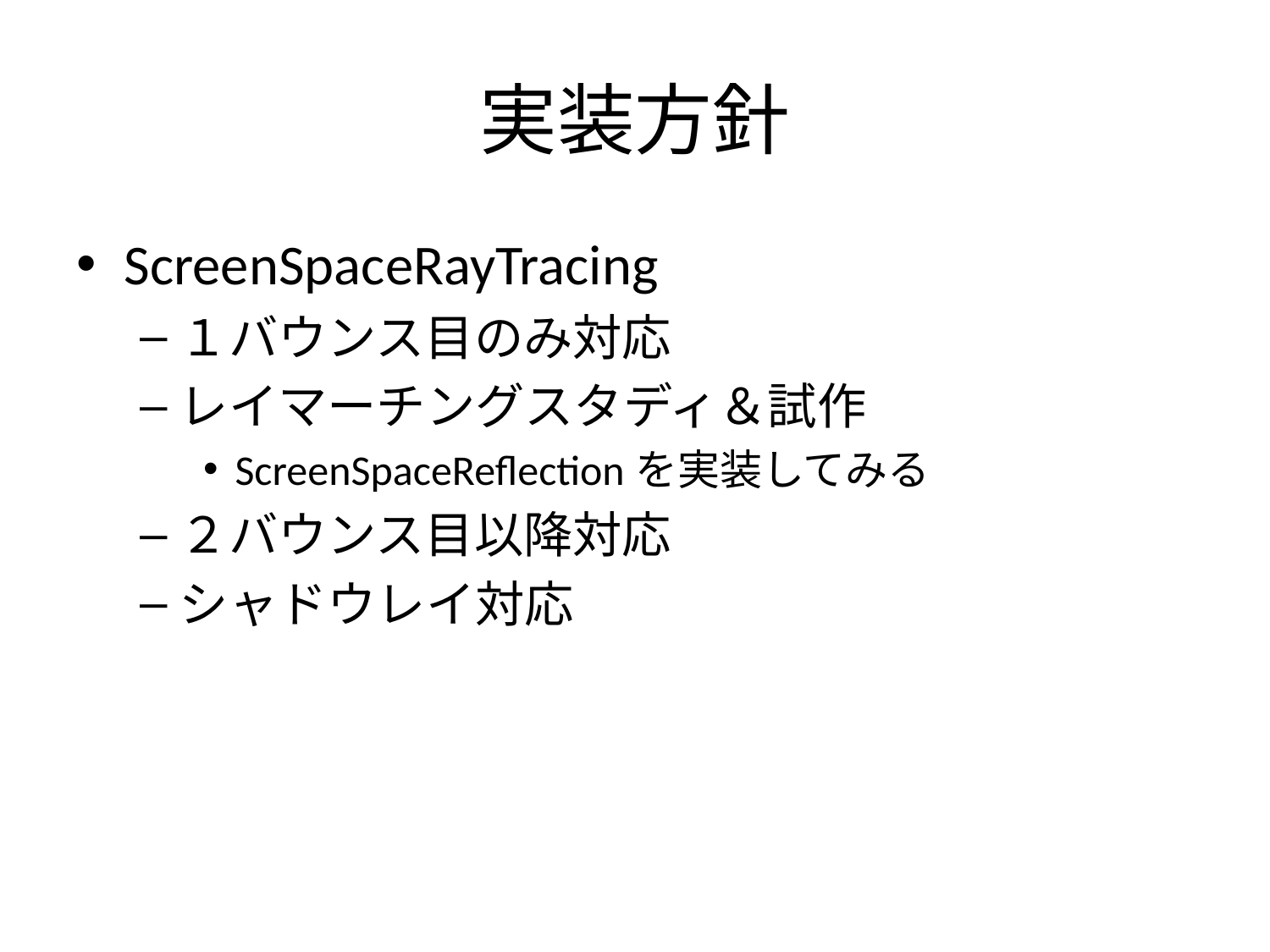

# 実装方針
ScreenSpaceRayTracing
１バウンス目のみ対応
レイマーチングスタディ＆試作
ScreenSpaceReflectionを実装してみる
２バウンス目以降対応
シャドウレイ対応